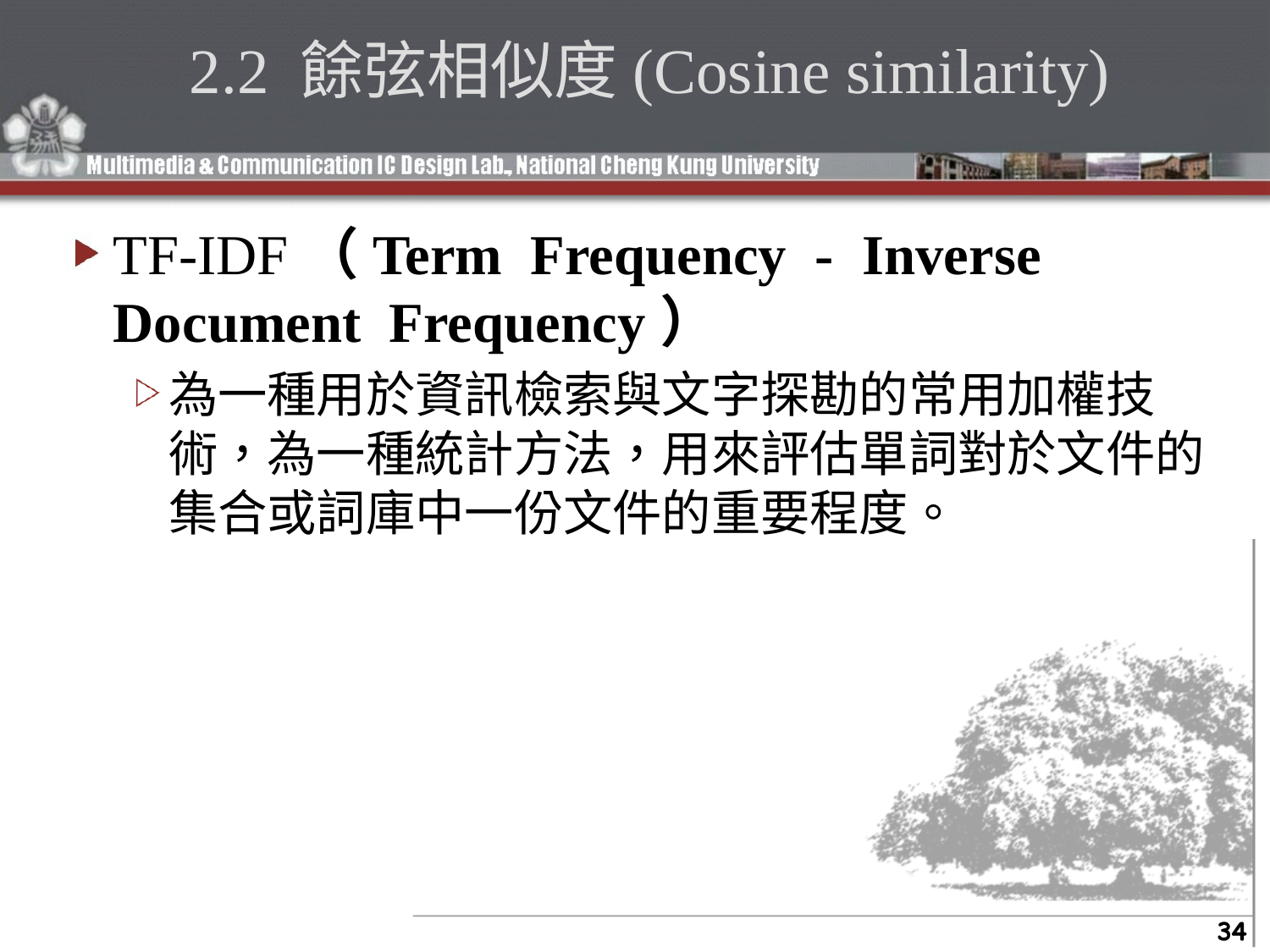

# 2.2 餘弦相似度(Cosine similarity)
TF-IDF（Term Frequency - Inverse Document Frequency）
為一種用於資訊檢索與文字探勘的常用加權技術，為一種統計方法，用來評估單詞對於文件的集合或詞庫中一份文件的重要程度。
34